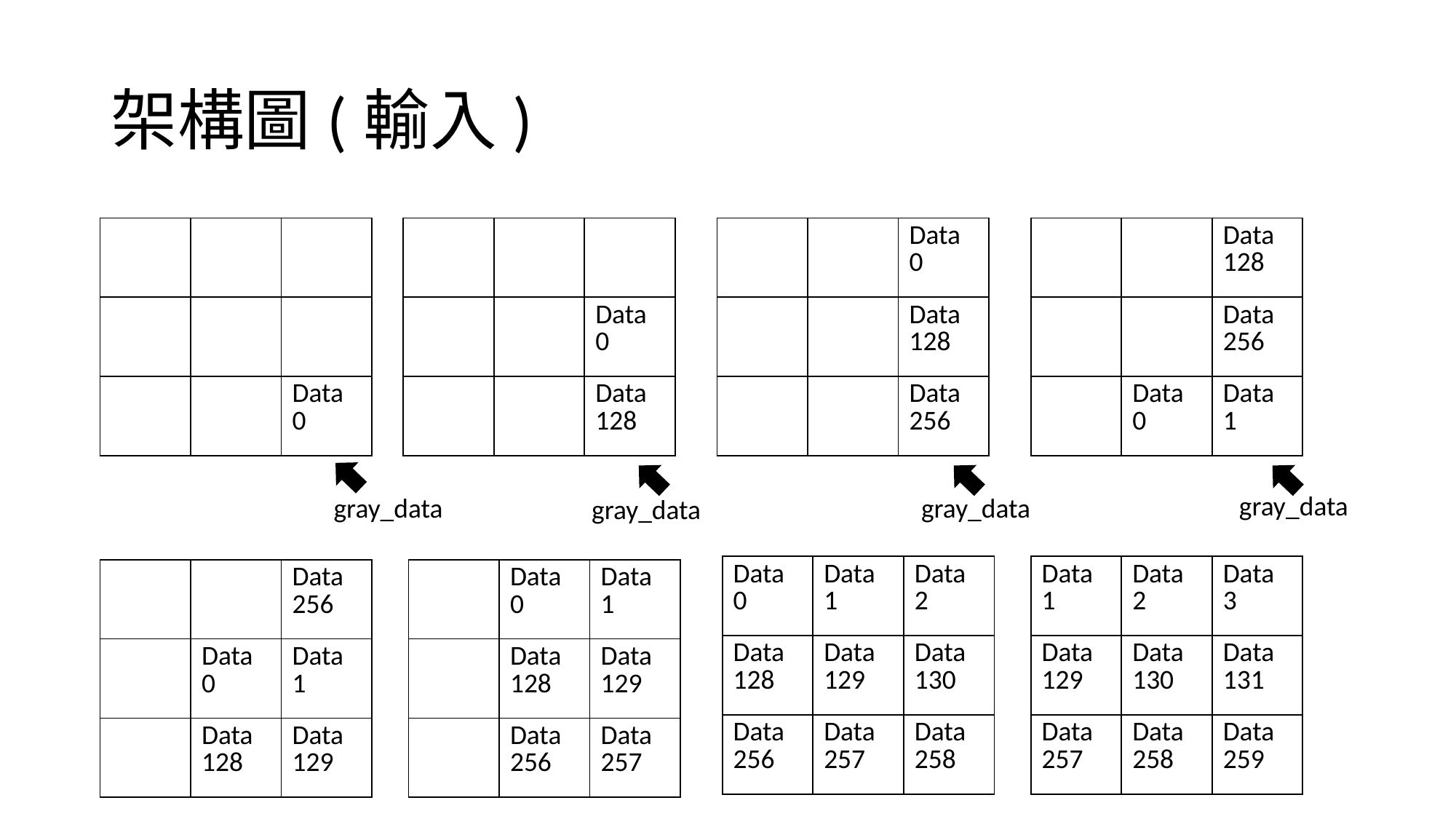

# 架構圖(輸入)
|  |  |  |
| --- | --- | --- |
|  |  |  |
|  |  | Data 0 |
|  |  | Data 0 |
| --- | --- | --- |
|  |  | Data 128 |
|  |  | Data 256 |
|  |  | Data 128 |
| --- | --- | --- |
|  |  | Data 256 |
|  | Data 0 | Data 1 |
|  |  |  |
| --- | --- | --- |
|  |  | Data 0 |
|  |  | Data 128 |

gray_data
gray_data
gray_data
gray_data
| Data 1 | Data 2 | Data 3 |
| --- | --- | --- |
| Data 129 | Data 130 | Data 131 |
| Data 257 | Data 258 | Data 259 |
| Data 0 | Data 1 | Data 2 |
| --- | --- | --- |
| Data 128 | Data 129 | Data 130 |
| Data 256 | Data 257 | Data 258 |
|  | Data 0 | Data 1 |
| --- | --- | --- |
|  | Data 128 | Data 129 |
|  | Data 256 | Data 257 |
|  |  | Data 256 |
| --- | --- | --- |
|  | Data 0 | Data 1 |
|  | Data 128 | Data 129 |